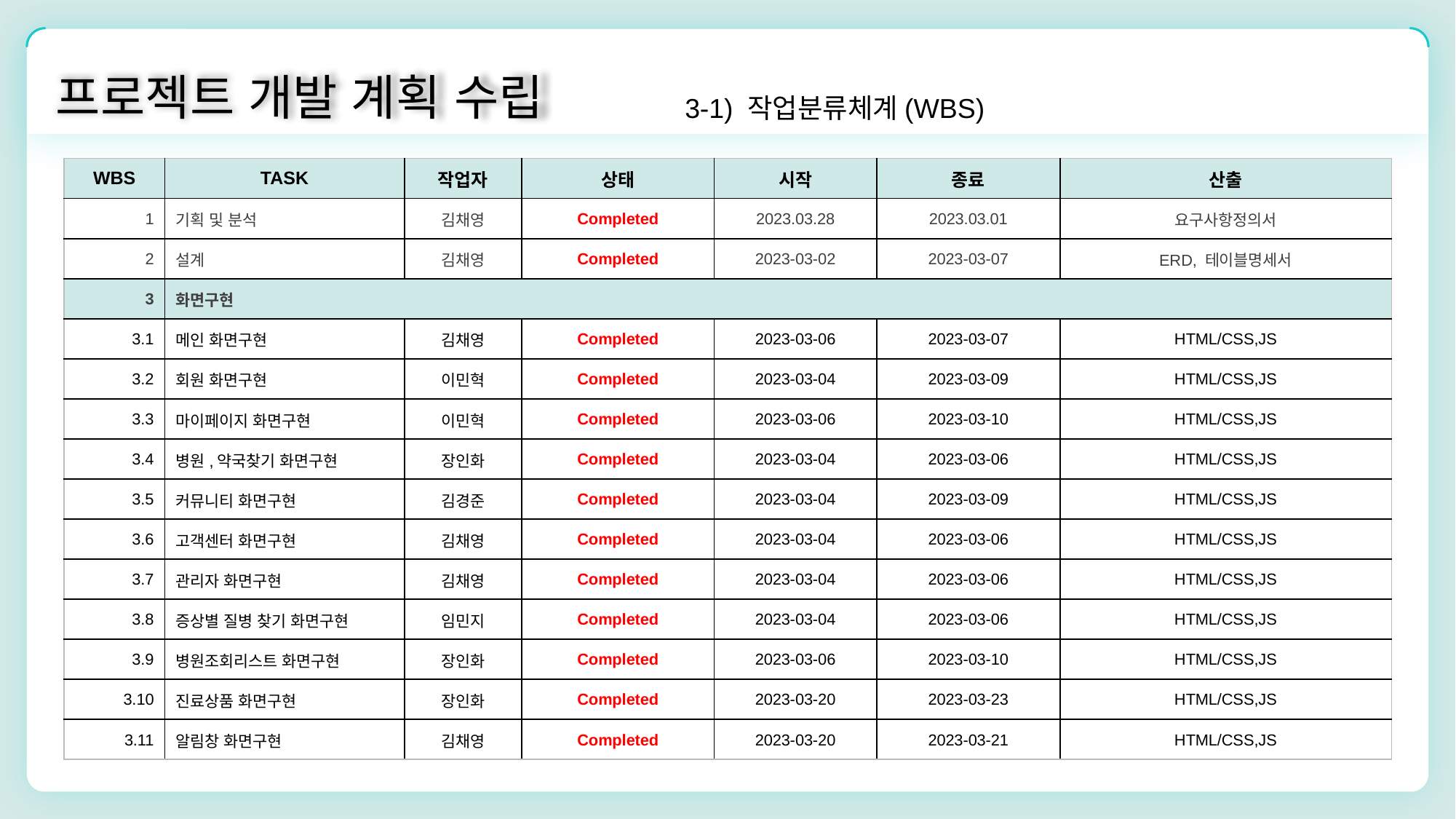

프로젝트 개발 계획 수립
3-1) 작업분류체계(WBS)
| WBS | TASK | 작업자 | 상태 | 시작 | 종료 | 산출 |
| --- | --- | --- | --- | --- | --- | --- |
| 1 | 기획 및 분석 | 김채영 | Completed | 2023.03.28 | 2023.03.01 | 요구사항정의서 |
| 2 | 설계 | 김채영 | Completed | 2023-03-02 | 2023-03-07 | ERD, 테이블명세서 |
| 3 | 화면구현 |  |  |  |  |  |
| 3.1 | 메인 화면구현 | 김채영 | Completed | 2023-03-06 | 2023-03-07 | HTML/CSS,JS |
| 3.2 | 회원 화면구현 | 이민혁 | Completed | 2023-03-04 | 2023-03-09 | HTML/CSS,JS |
| 3.3 | 마이페이지 화면구현 | 이민혁 | Completed | 2023-03-06 | 2023-03-10 | HTML/CSS,JS |
| 3.4 | 병원,약국찾기 화면구현 | 장인화 | Completed | 2023-03-04 | 2023-03-06 | HTML/CSS,JS |
| 3.5 | 커뮤니티 화면구현 | 김경준 | Completed | 2023-03-04 | 2023-03-09 | HTML/CSS,JS |
| 3.6 | 고객센터 화면구현 | 김채영 | Completed | 2023-03-04 | 2023-03-06 | HTML/CSS,JS |
| 3.7 | 관리자 화면구현 | 김채영 | Completed | 2023-03-04 | 2023-03-06 | HTML/CSS,JS |
| 3.8 | 증상별 질병 찾기 화면구현 | 임민지 | Completed | 2023-03-04 | 2023-03-06 | HTML/CSS,JS |
| 3.9 | 병원조회리스트 화면구현 | 장인화 | Completed | 2023-03-06 | 2023-03-10 | HTML/CSS,JS |
| 3.10 | 진료상품 화면구현 | 장인화 | Completed | 2023-03-20 | 2023-03-23 | HTML/CSS,JS |
| 3.11 | 알림창 화면구현 | 김채영 | Completed | 2023-03-20 | 2023-03-21 | HTML/CSS,JS |